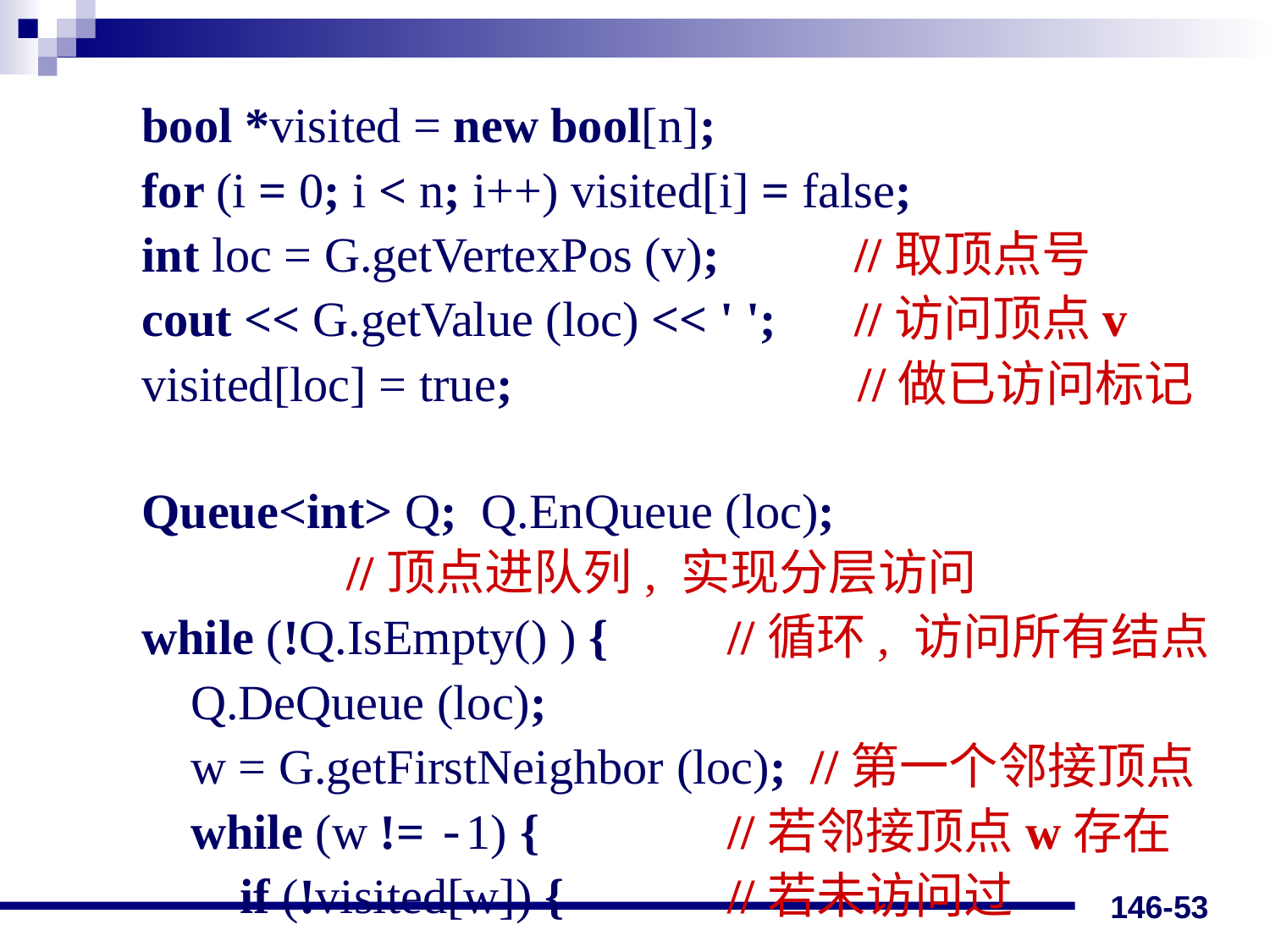

bool *visited = new bool[n];
    for (i = 0; i < n; i++) visited[i] = false;
    int loc = G.getVertexPos (v);		//取顶点号
    cout << G.getValue (loc) << ' '; 	//访问顶点v
    visited[loc] = true; 	                     //做已访问标记
    Queue<int> Q;  Q.EnQueue (loc); 					//顶点进队列, 实现分层访问
    while (!Q.IsEmpty() ) {	//循环, 访问所有结点
        Q.DeQueue (loc);
        w = G.getFirstNeighbor (loc);  //第一个邻接顶点
        while (w != -1) {		//若邻接顶点w存在
            if (!visited[w]) {		//若未访问过
146-53